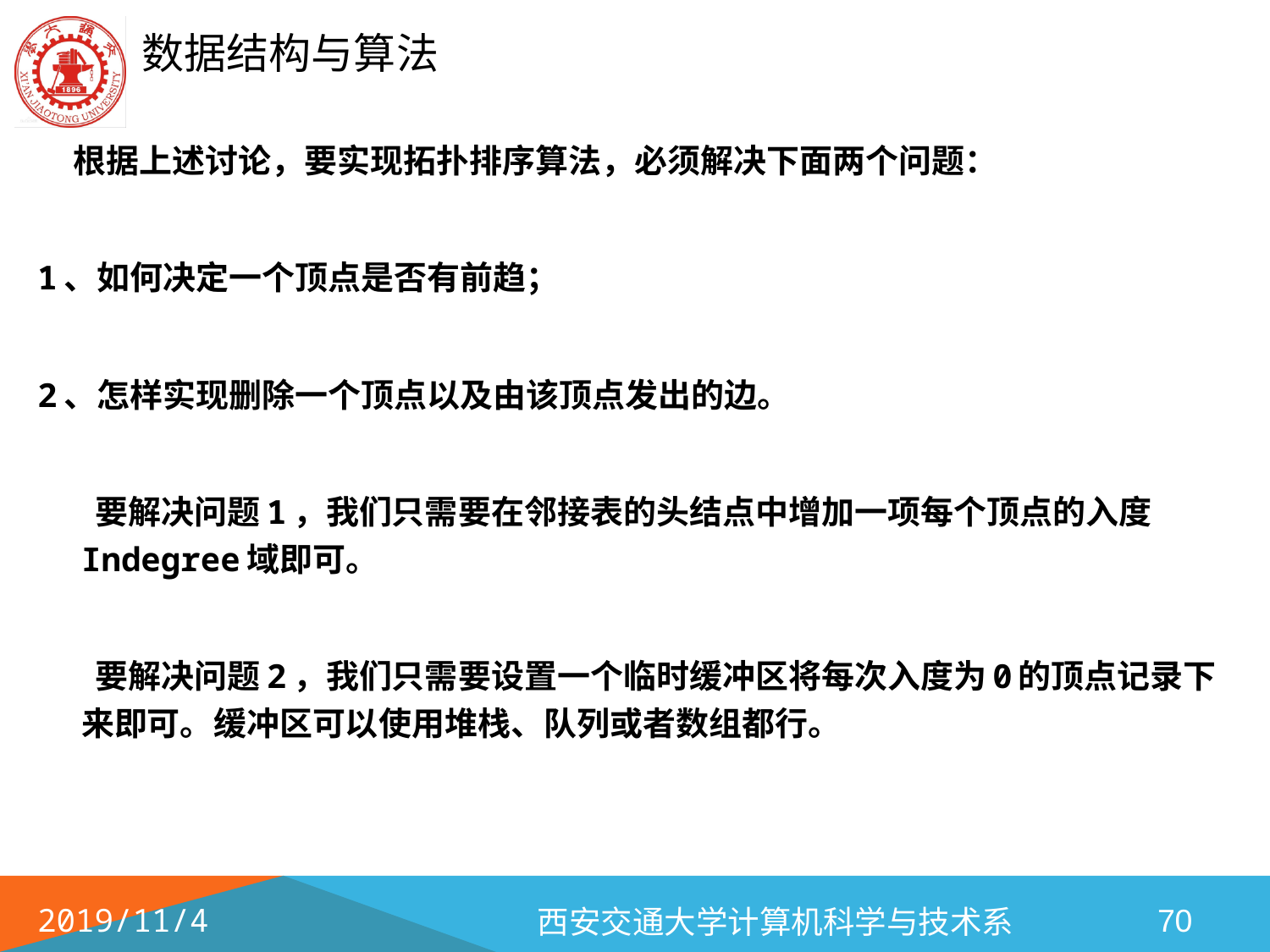

根据上述讨论，要实现拓扑排序算法，必须解决下面两个问题：

1、如何决定一个顶点是否有前趋；

2、怎样实现删除一个顶点以及由该顶点发出的边。

       要解决问题1，我们只需要在邻接表的头结点中增加一项每个顶点的入度Indegree域即可。

       要解决问题2，我们只需要设置一个临时缓冲区将每次入度为0的顶点记录下来即可。缓冲区可以使用堆栈、队列或者数组都行。